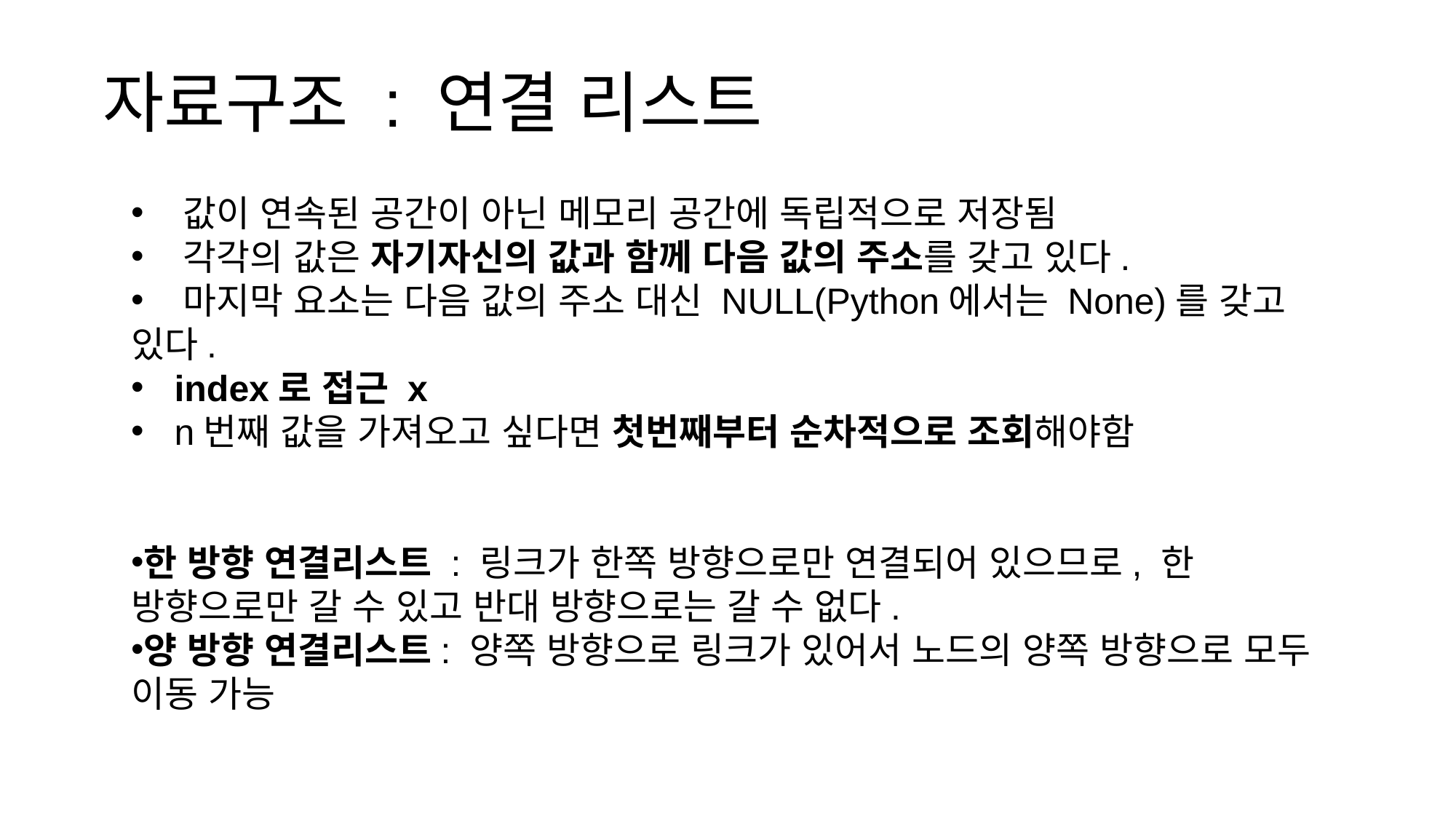

# 자료구조 : 연결 리스트
   값이 연속된 공간이 아닌 메모리 공간에 독립적으로 저장됨
   각각의 값은 자기자신의 값과 함께 다음 값의 주소를 갖고 있다.
   마지막 요소는 다음 값의 주소 대신 NULL(Python에서는 None)를 갖고 있다.
   index로 접근 x
   n번째 값을 가져오고 싶다면 첫번째부터 순차적으로 조회해야함

한 방향 연결리스트 : 링크가 한쪽 방향으로만 연결되어 있으므로, 한 방향으로만 갈 수 있고 반대 방향으로는 갈 수 없다.
양 방향 연결리스트: 양쪽 방향으로 링크가 있어서 노드의 양쪽 방향으로 모두 이동 가능